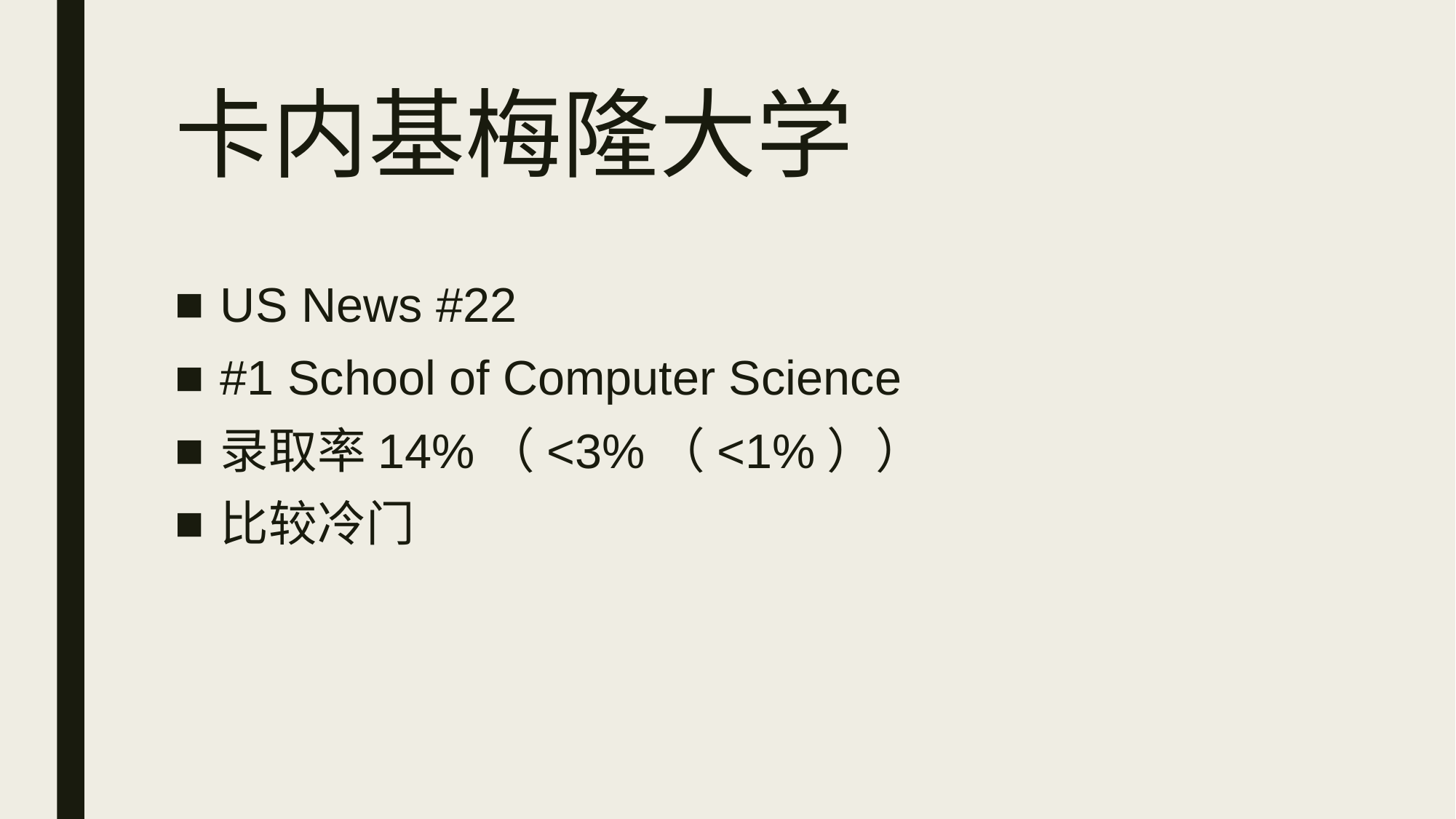

# 卡内基梅隆大学
US News #22
#1 School of Computer Science
录取率14%（<3%（<1%））
比较冷门